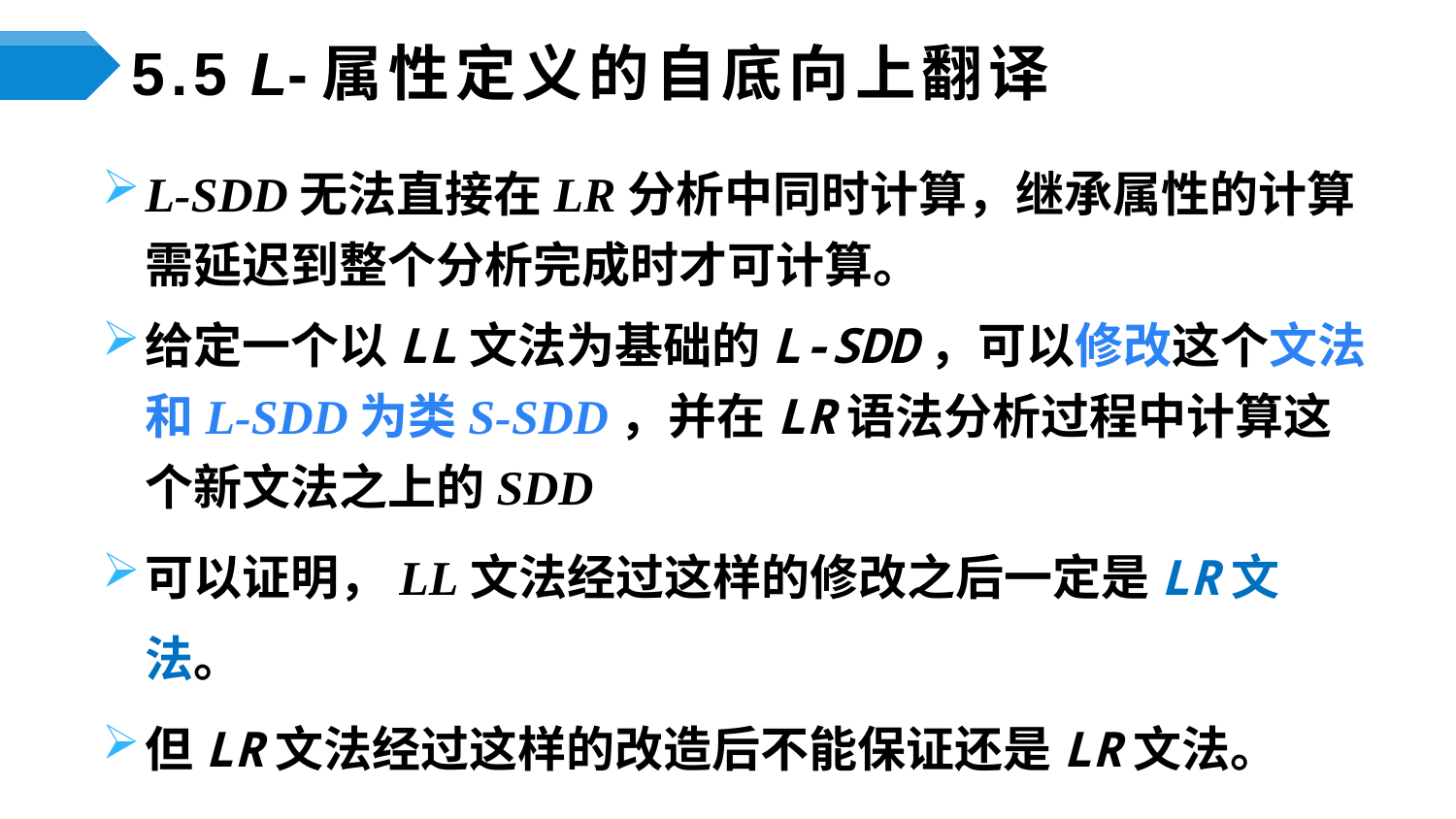

# 5.5 L-属性定义的自底向上翻译
L-SDD无法直接在LR分析中同时计算，继承属性的计算需延迟到整个分析完成时才可计算。
给定一个以LL文法为基础的L-SDD，可以修改这个文法和L-SDD为类S-SDD，并在LR语法分析过程中计算这个新文法之上的SDD
可以证明，LL文法经过这样的修改之后一定是LR文法。
但LR文法经过这样的改造后不能保证还是LR文法。